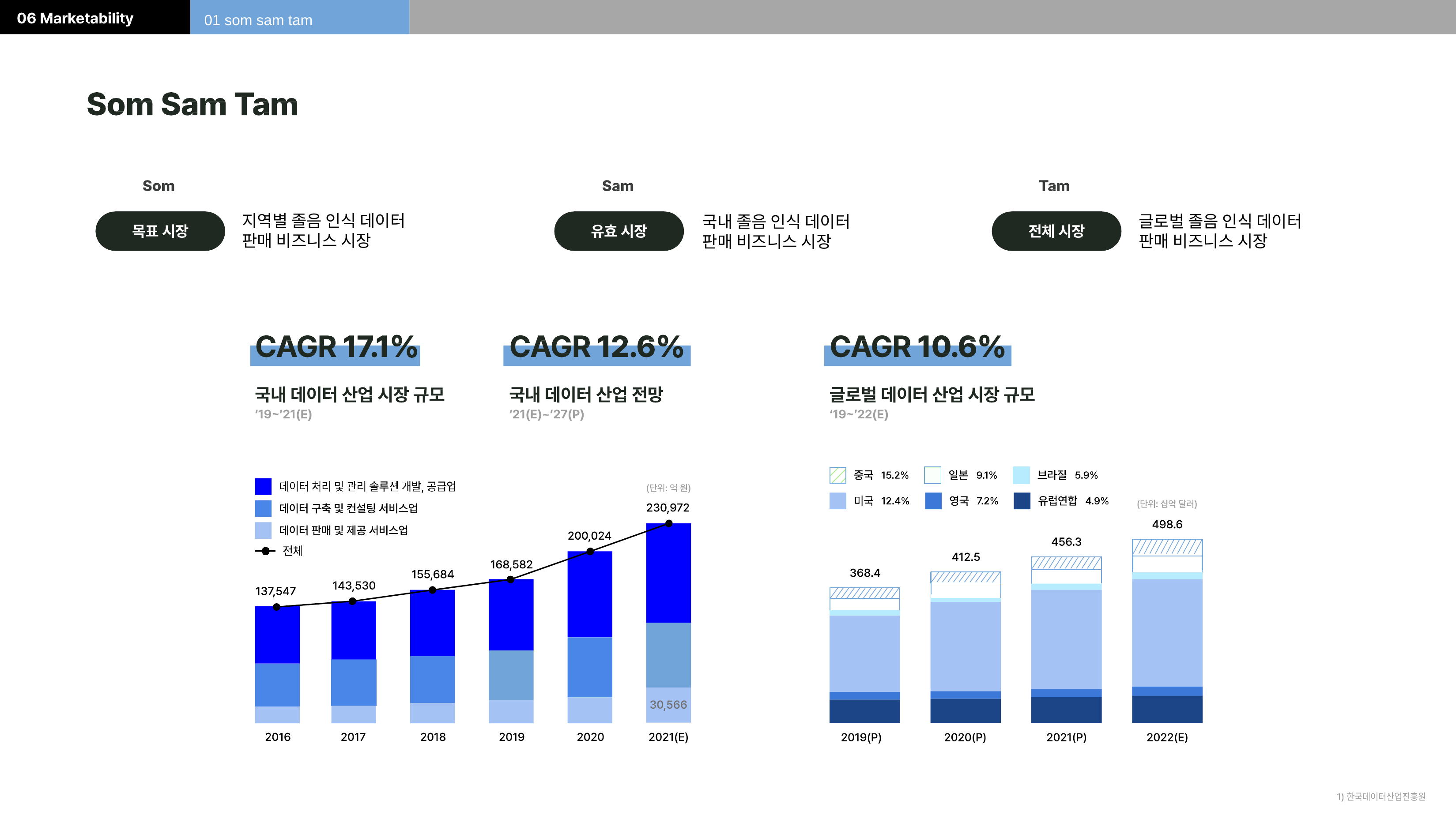

01 som sam tam

지역별 졸음 인식 데이터
판매 비즈니스 시장
글로벌 졸음 인식 데이터
판매 비즈니스 시장
국내 졸음 인식 데이터
판매 비즈니스 시장